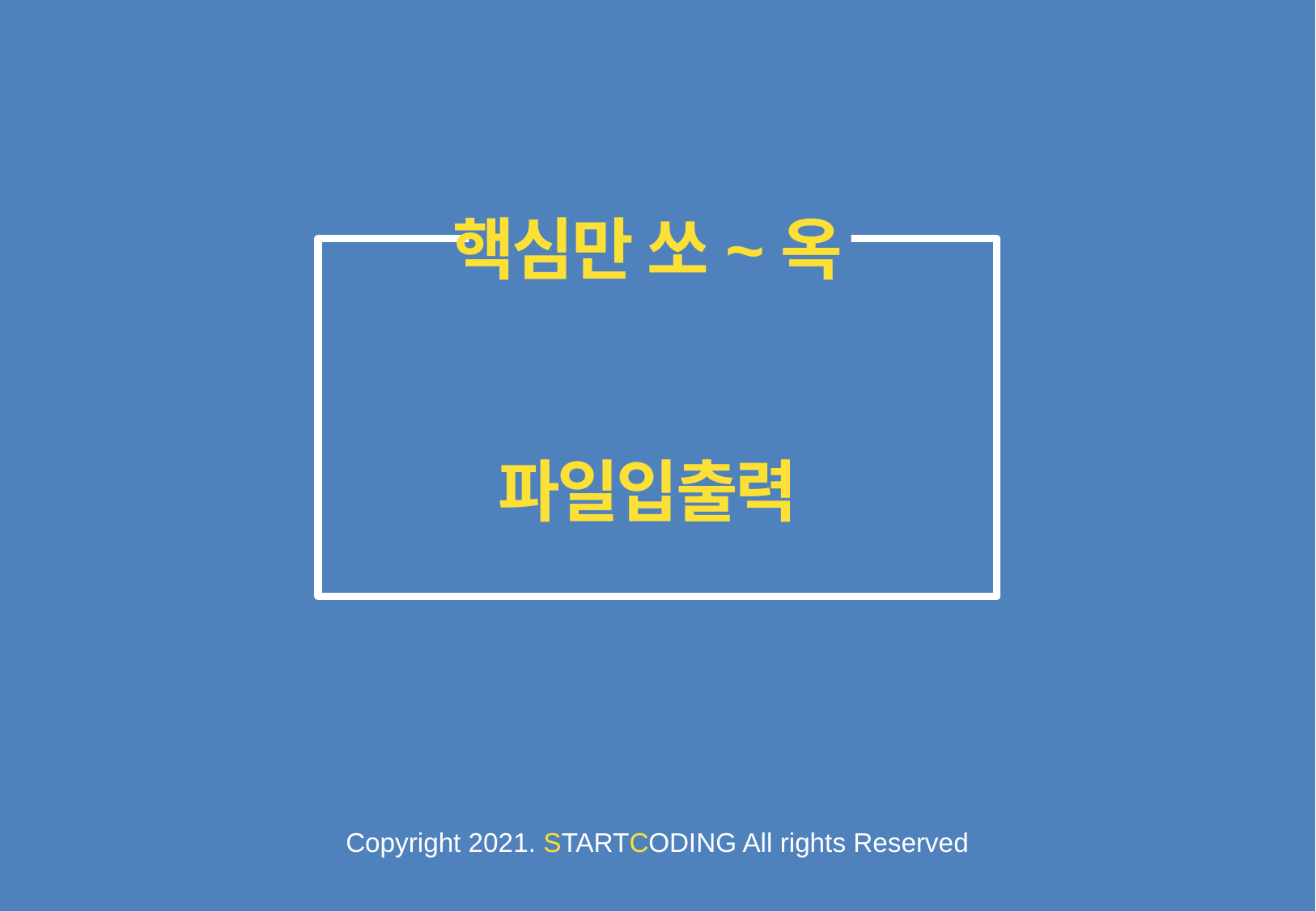

# 핵심만 쏘~옥 파이썬 기초 11강 파일입출력

Copyright 2021. STARTCODING All rights Reserved